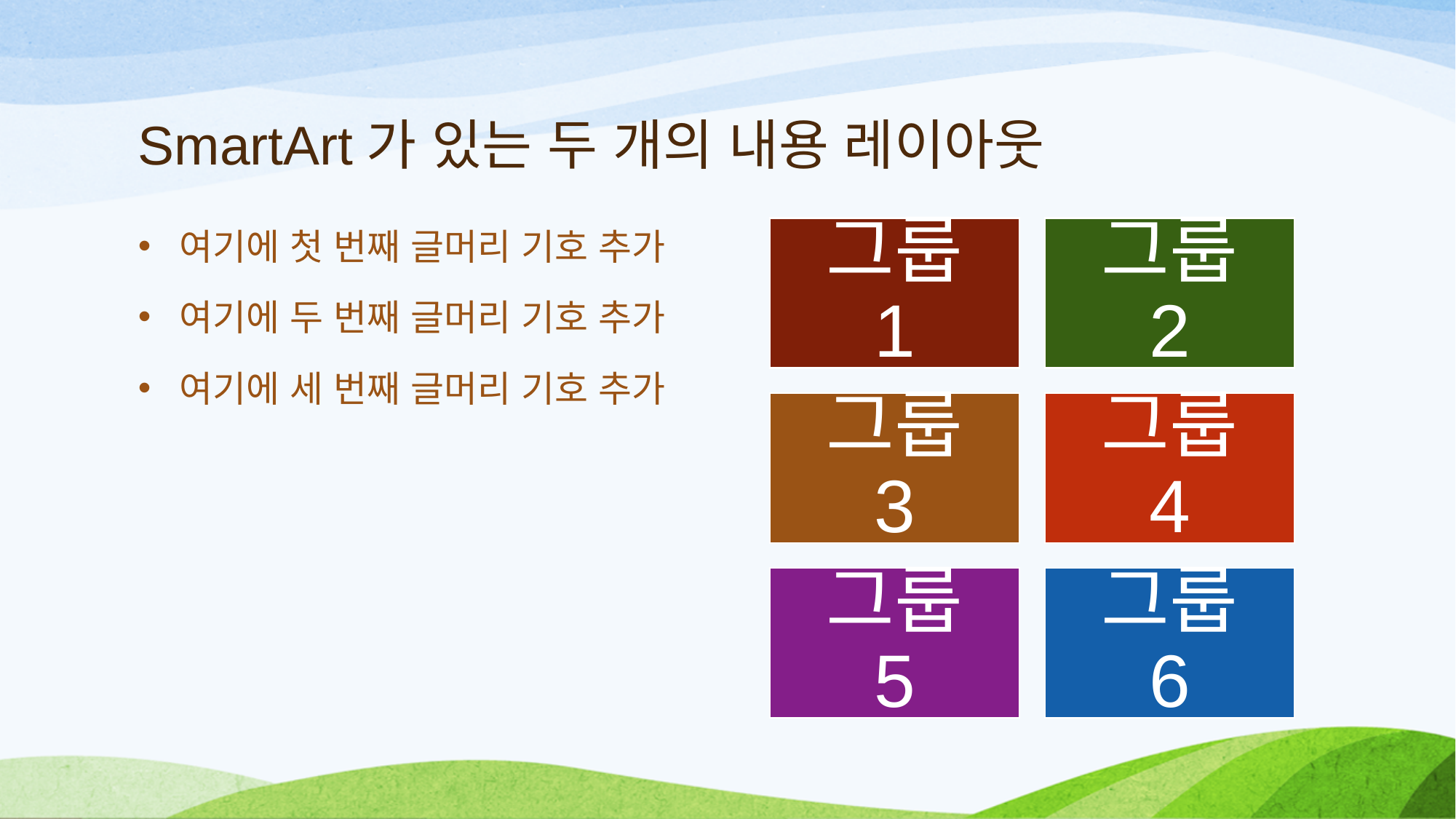

# SmartArt가 있는 두 개의 내용 레이아웃
여기에 첫 번째 글머리 기호 추가
여기에 두 번째 글머리 기호 추가
여기에 세 번째 글머리 기호 추가
그룹 1
그룹 2
그룹 3
그룹 4
그룹 5
그룹 6